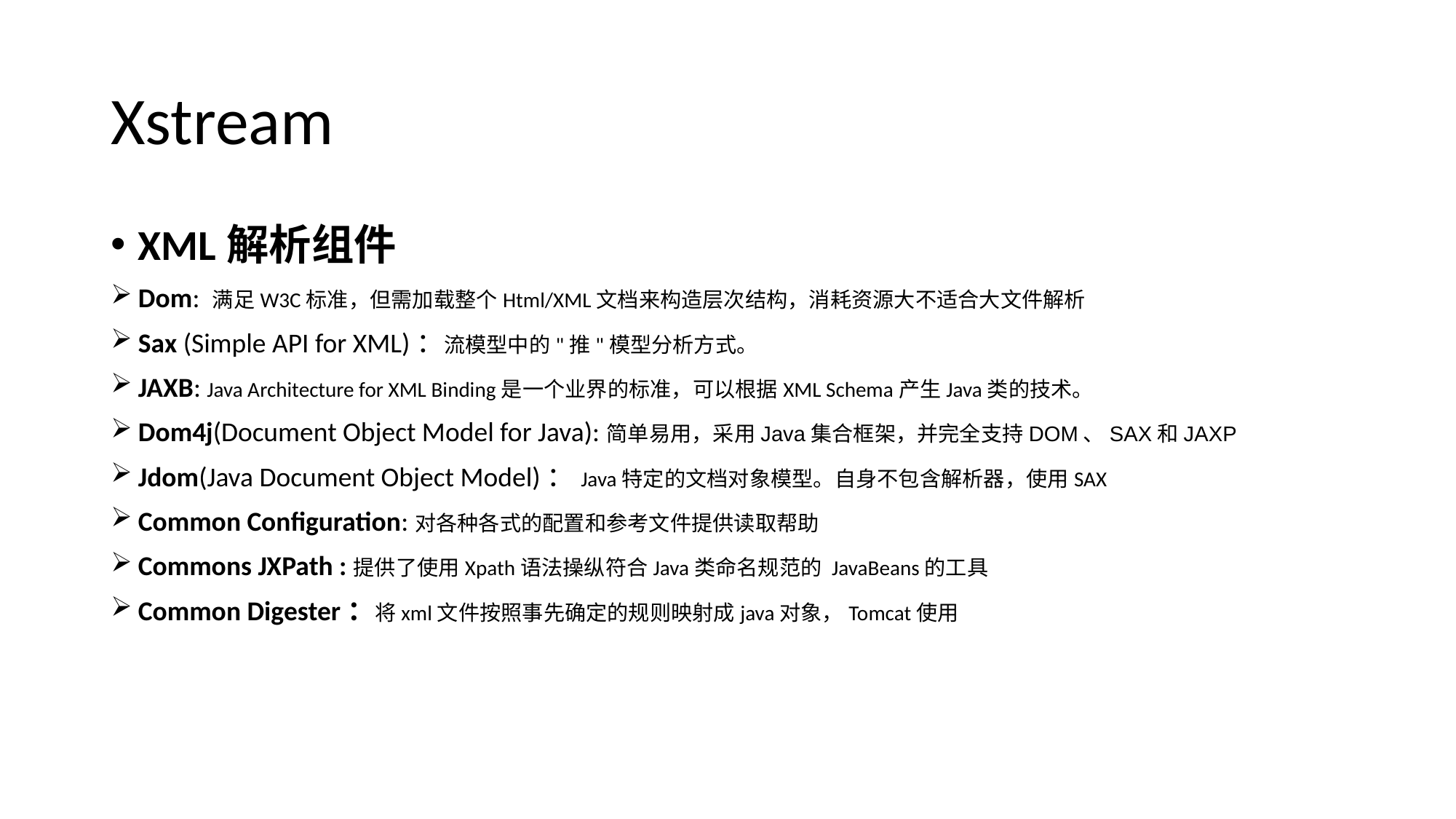

# Xstream
XML解析组件
Dom: 满足W3C标准，但需加载整个Html/XML文档来构造层次结构，消耗资源大不适合大文件解析
Sax (Simple API for XML)：流模型中的"推"模型分析方式。
JAXB: Java Architecture for XML Binding是一个业界的标准，可以根据XML Schema产生Java类的技术。
Dom4j(Document Object Model for Java):简单易用，采用Java集合框架，并完全支持DOM、SAX和JAXP
Jdom(Java Document Object Model)：Java特定的文档对象模型。自身不包含解析器，使用SAX
Common Configuration:对各种各式的配置和参考文件提供读取帮助
Commons JXPath :提供了使用Xpath语法操纵符合Java类命名规范的 JavaBeans的工具
Common Digester：将xml文件按照事先确定的规则映射成java对象，Tomcat使用